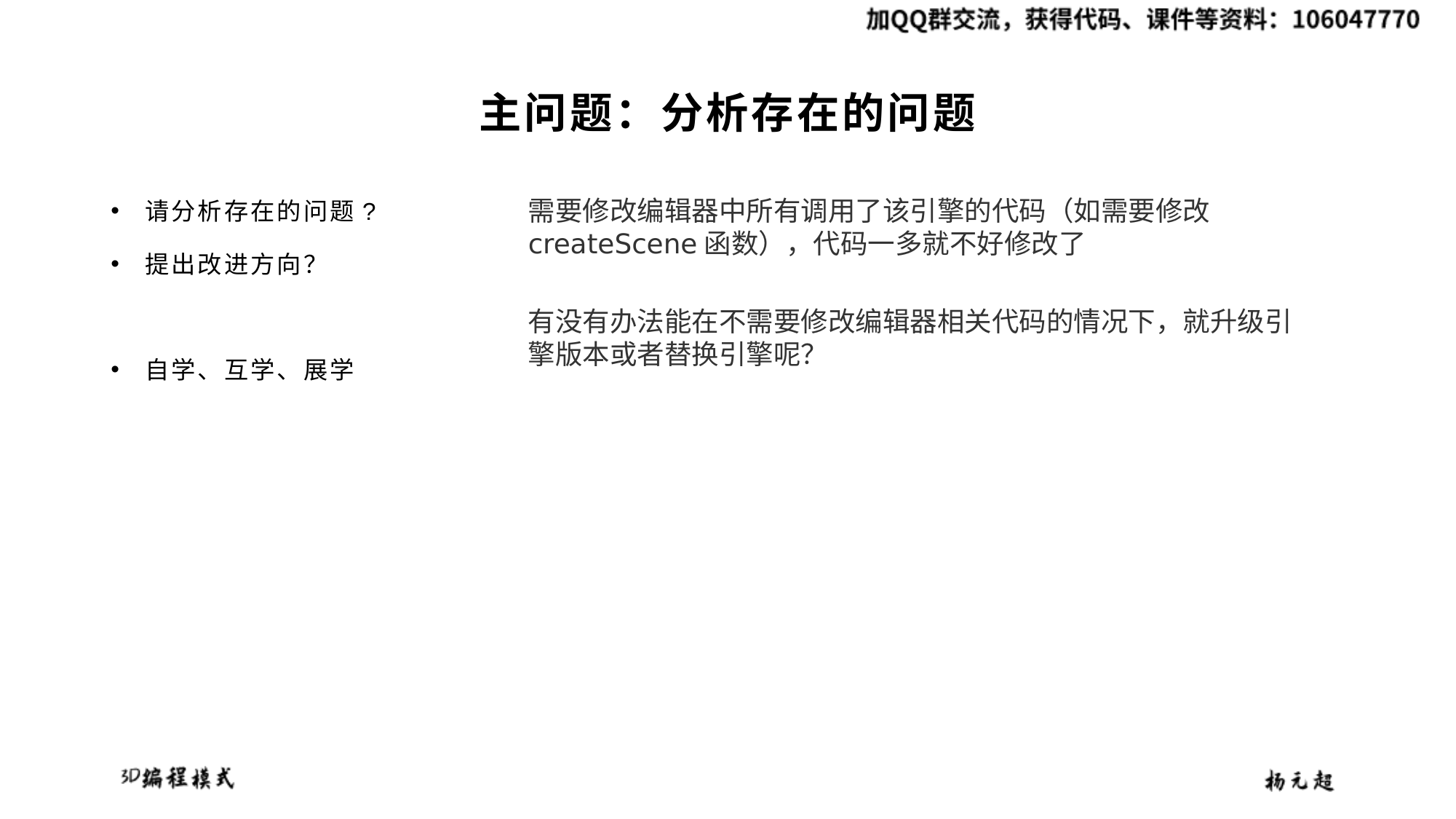

# 主问题：分析存在的问题
请分析存在的问题?
提出改进方向？

自学、互学、展学

需要修改编辑器中所有调用了该引擎的代码（如需要修改createScene函数），代码一多就不好修改了
有没有办法能在不需要修改编辑器相关代码的情况下，就升级引擎版本或者替换引擎呢？